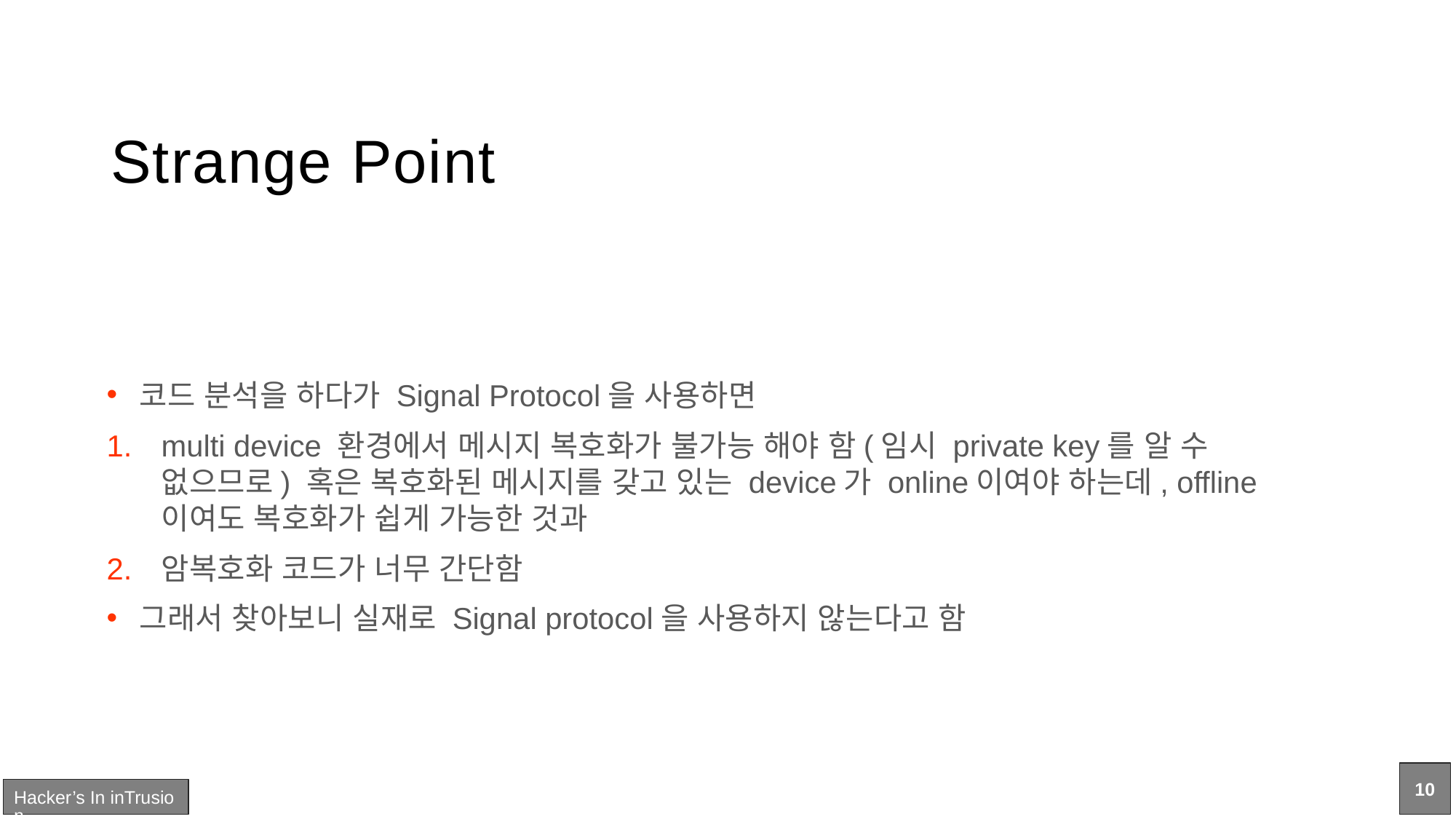

# Strange Point

코드 분석을 하다가 Signal Protocol을 사용하면
multi device 환경에서 메시지 복호화가 불가능 해야 함(임시 private key를 알 수 없으므로) 혹은 복호화된 메시지를 갖고 있는 device가 online이여야 하는데, offline이여도 복호화가 쉽게 가능한 것과
암복호화 코드가 너무 간단함
그래서 찾아보니 실재로 Signal protocol을 사용하지 않는다고 함
10
Hacker’s In inTrusion